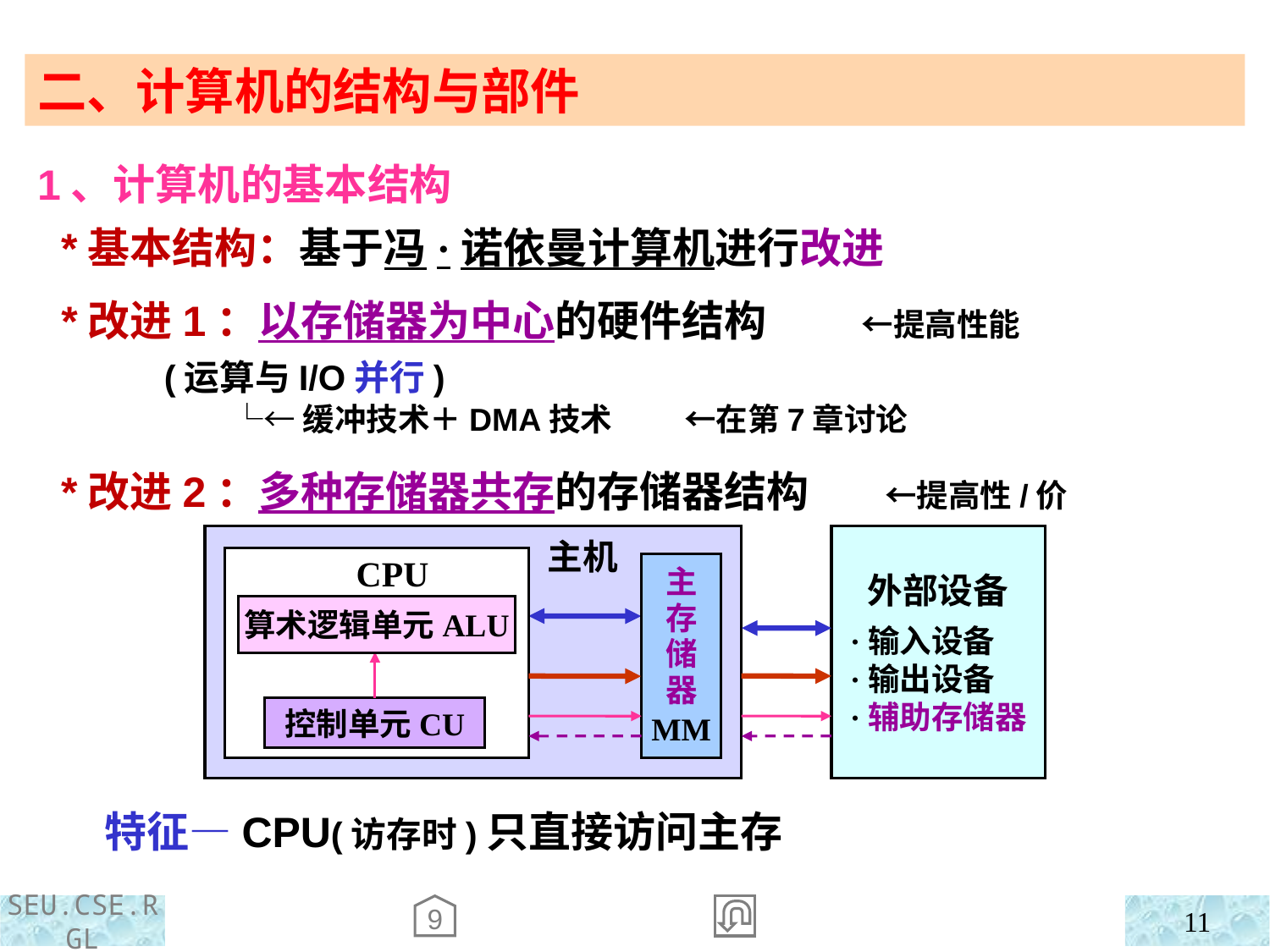

二、计算机的结构与部件
1、计算机的基本结构
  *基本结构：基于冯·诺依曼计算机进行改进
  *改进1：以存储器为中心的硬件结构          ←提高性能
             (运算与I/O并行)
                           └←缓冲技术＋DMA技术          ←在第7章讨论
  *改进2：多种存储器共存的存储器结构        ←提高性/价

外部设备
  ·输入设备
  ·输出设备
  ·辅助存储器
主机

CPU
主
存
储
器
MM
算术逻辑单元ALU

控制单元CU

      特征—CPU(访存时)只直接访问主存
9

11